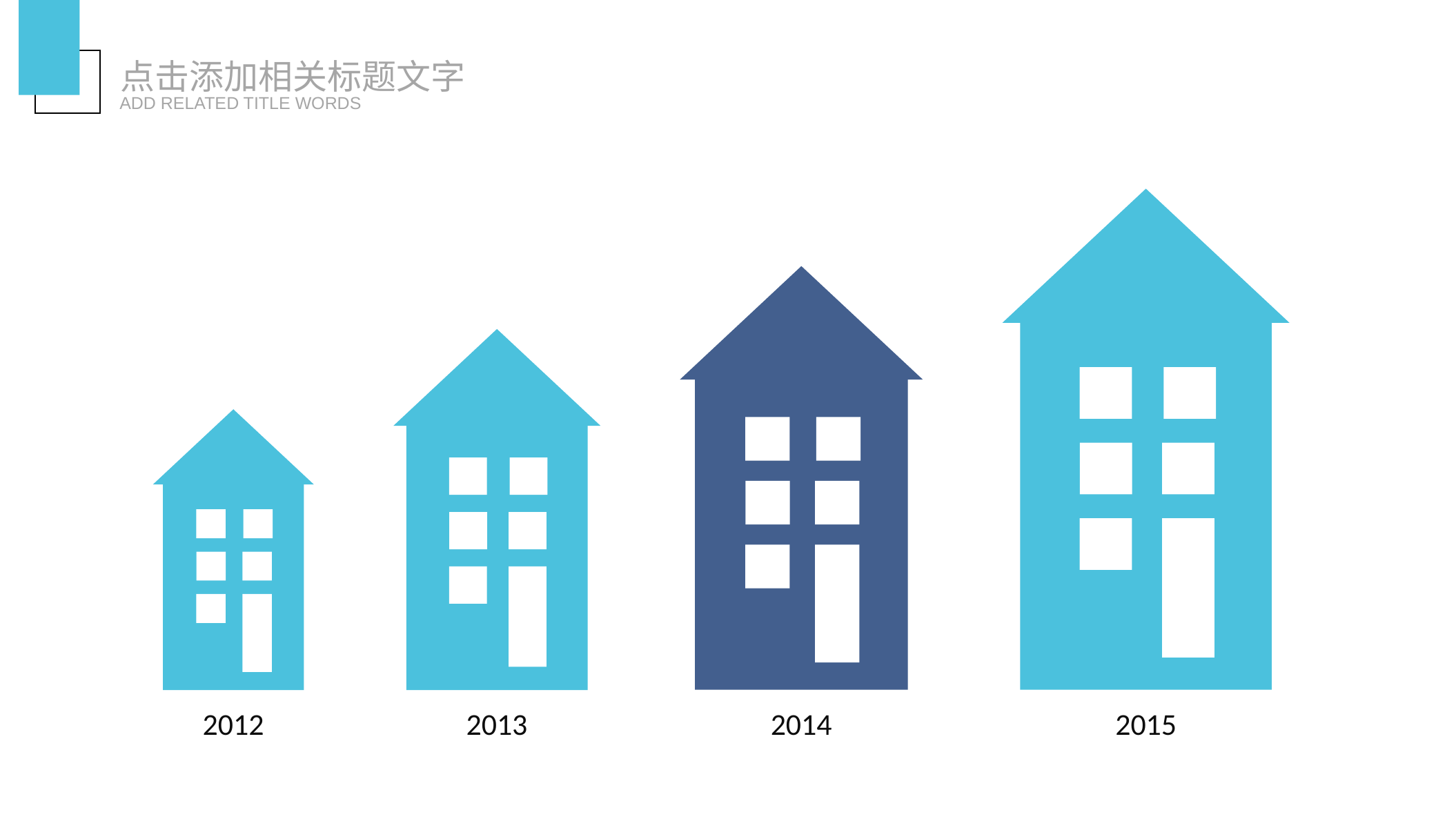

点击添加相关标题文字
ADD RELATED TITLE WORDS

2014
2015
2013
2012